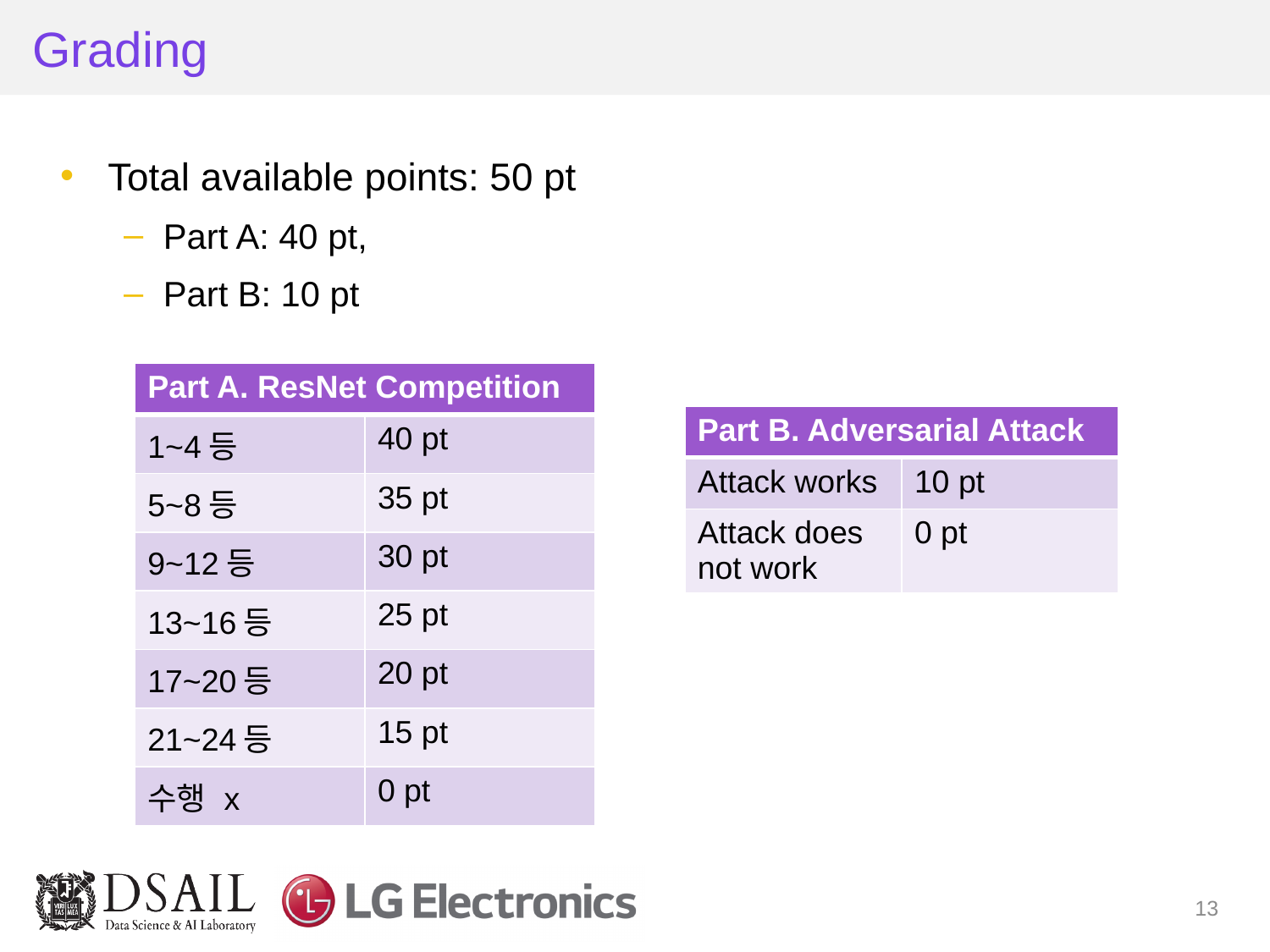

# Grading
Total available points: 50 pt
Part A: 40 pt,
Part B: 10 pt
| Part A. ResNet Competition |  |
| --- | --- |
| 1~4등 | 40 pt |
| 5~8등 | 35 pt |
| 9~12등 | 30 pt |
| 13~16등 | 25 pt |
| 17~20등 | 20 pt |
| 21~24등 | 15 pt |
| 수행 x | 0 pt |
| Part B. Adversarial Attack |  |
| --- | --- |
| Attack works | 10 pt |
| Attack does not work | 0 pt |
13